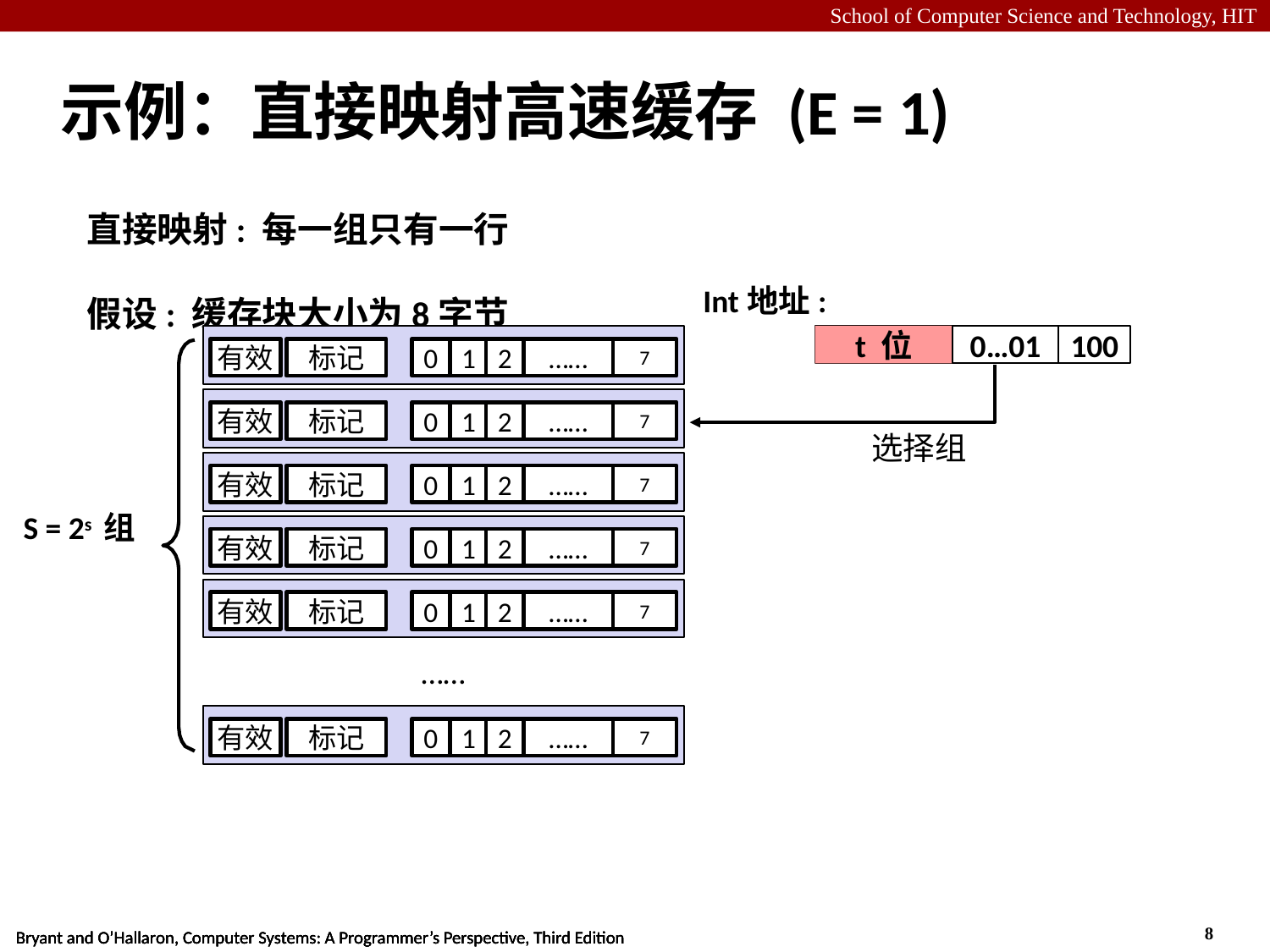

# 示例：直接映射高速缓存 (E = 1)
直接映射: 每一组只有一行
假设: 缓存块大小为8字节
Int地址:

t 位
0…01
100

选择组

有效
标记
0
1
2
……
7

有效
标记
0
1
2
……
7

有效
标记
0
1
2
……
7
S = 2s 组

有效
标记
0
1
2
……
7

有效
标记
0
1
2
……
7
……

有效
标记
0
1
2
……
7